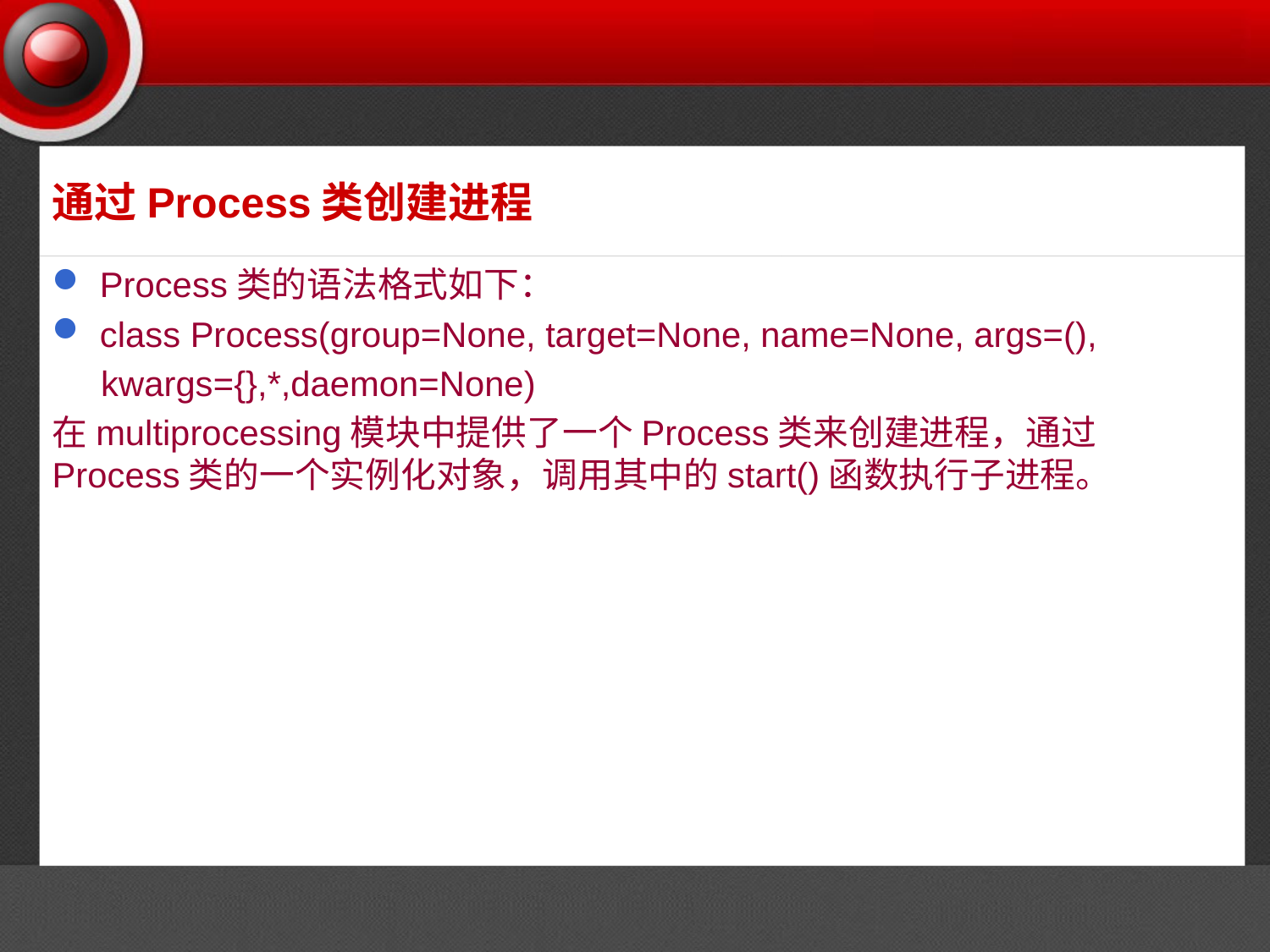

# 通过Process类创建进程
Process类的语法格式如下：
class Process(group=None, target=None, name=None, args=(),
     kwargs={},*,daemon=None)
在multiprocessing模块中提供了一个Process类来创建进程，通过Process类的一个实例化对象，调用其中的start()函数执行子进程。